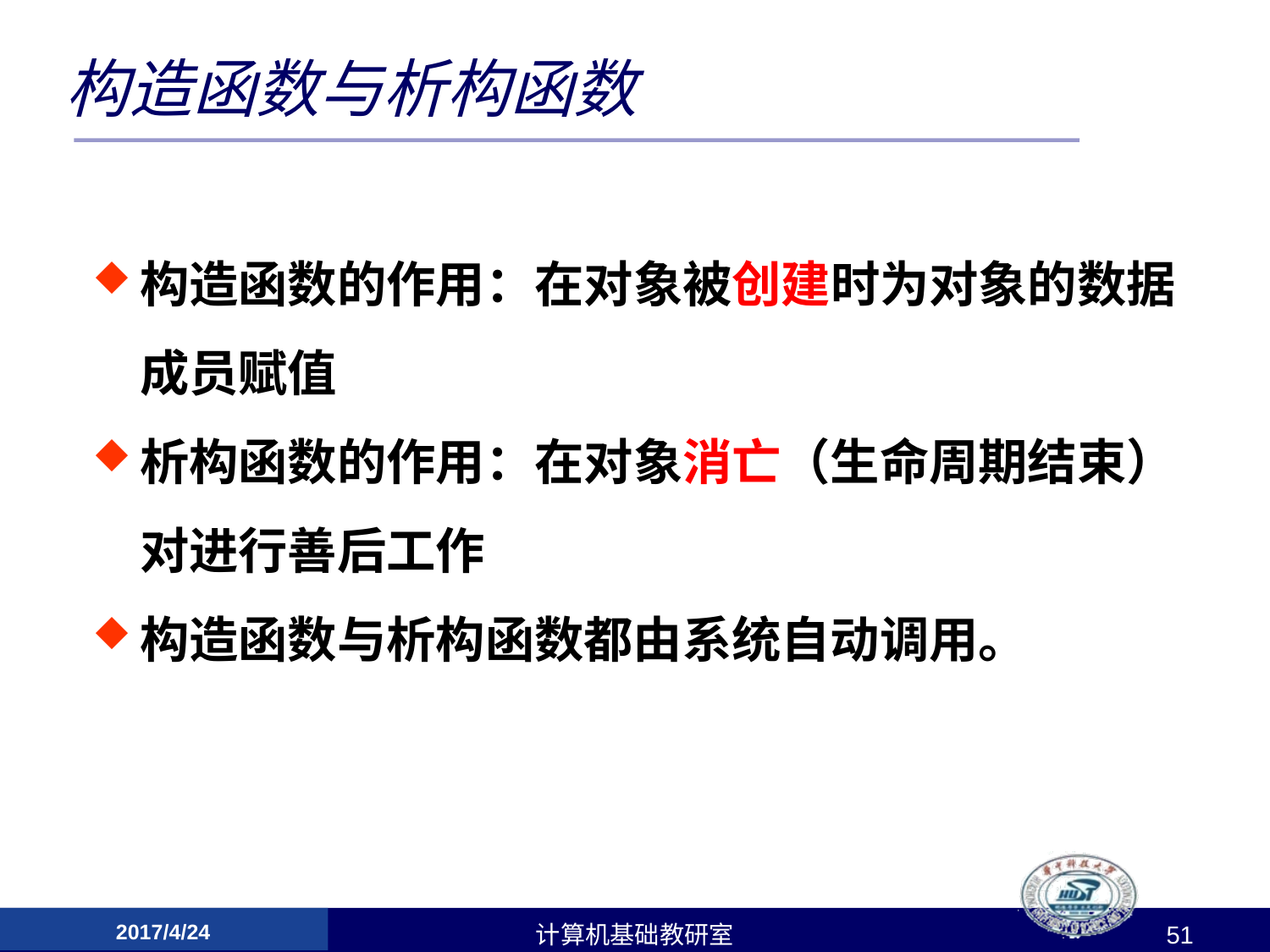

构造函数与析构函数
构造函数的作用：在对象被创建时为对象的数据成员赋值
析构函数的作用：在对象消亡（生命周期结束）对进行善后工作
构造函数与析构函数都由系统自动调用。
2017/4/24
计算机基础教研室
51